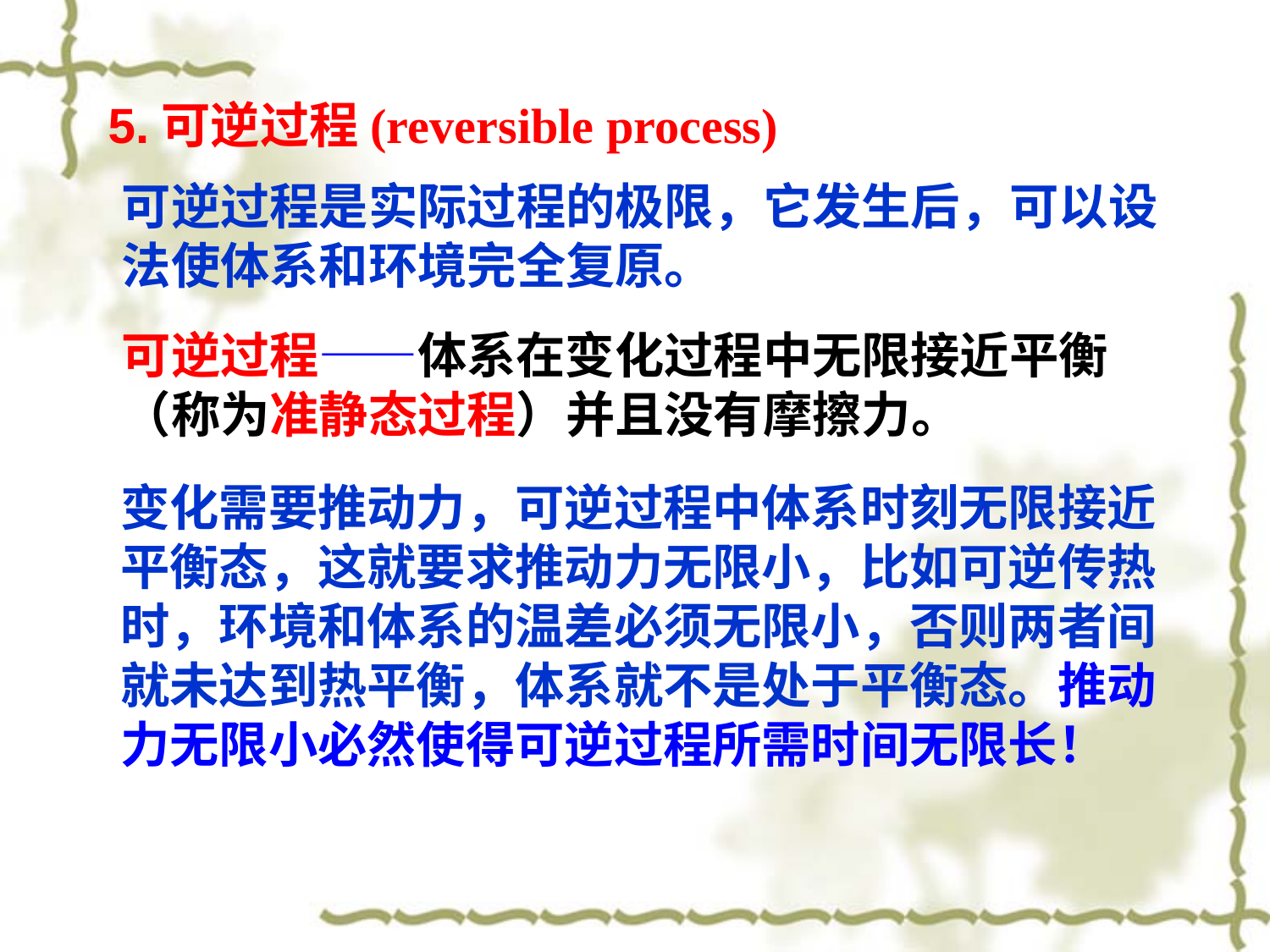

5.可逆过程(reversible process)
可逆过程是实际过程的极限，它发生后，可以设法使体系和环境完全复原。
可逆过程——体系在变化过程中无限接近平衡（称为准静态过程）并且没有摩擦力。
变化需要推动力，可逆过程中体系时刻无限接近平衡态，这就要求推动力无限小，比如可逆传热时，环境和体系的温差必须无限小，否则两者间就未达到热平衡，体系就不是处于平衡态。推动力无限小必然使得可逆过程所需时间无限长！